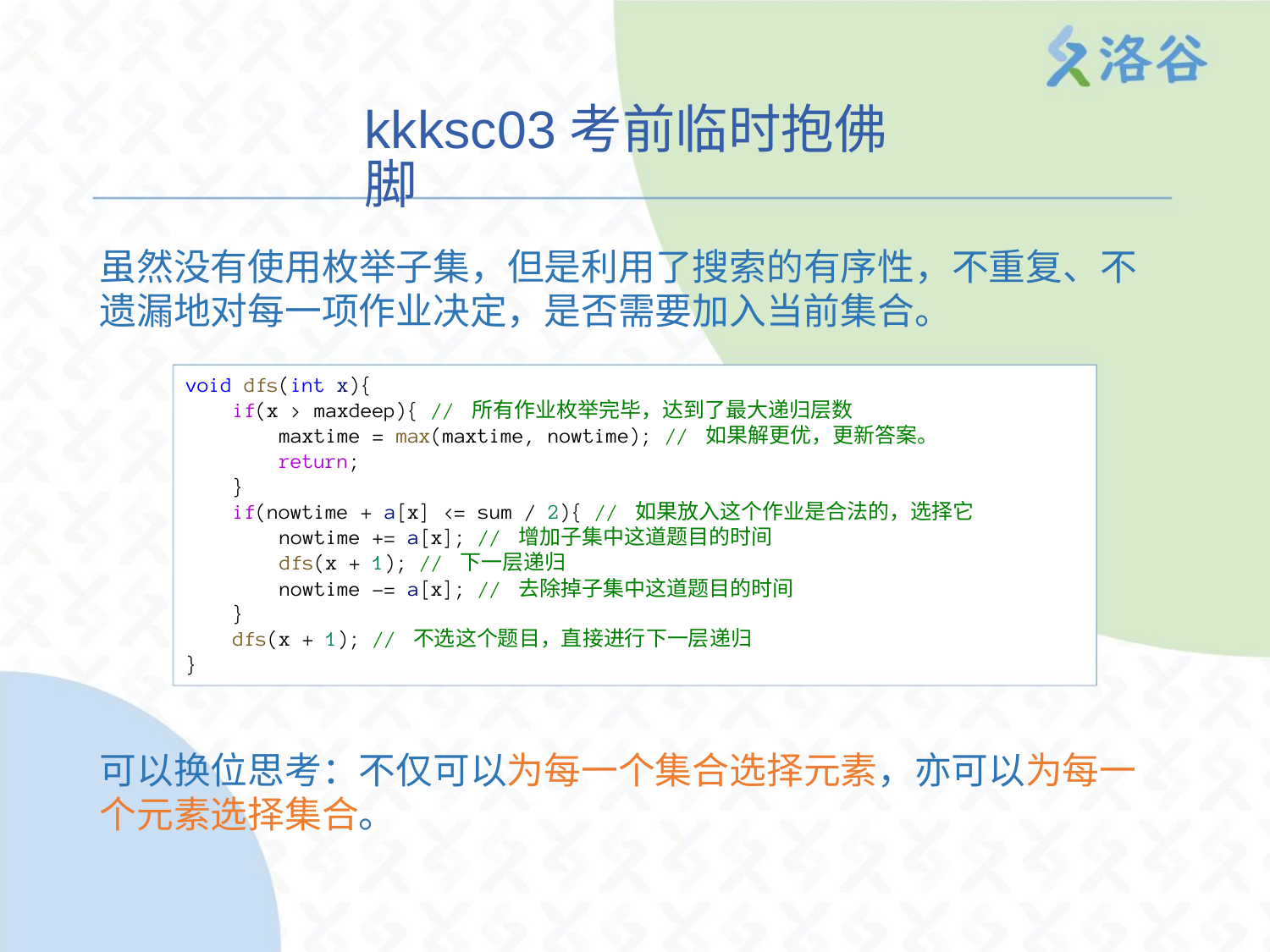

kkksc03考前临时抱佛脚
虽然没有使用枚举子集，但是利用了搜索的有序性，不重复、不
遗漏地对每一项作业决定，是否需要加入当前集合。
void dfs(int x){
if(x > maxdeep){ // 所有作业枚举完毕，达到了最大递归层数
maxtime = max(maxtime, nowtime); // 如果解更优，更新答案。
return;
}
if(nowtime + a[x] <= sum / 2){ // 如果放入这个作业是合法的，选择它
nowtime += a[x]; // 增加子集中这道题目的时间
dfs(x + 1); // 下一层递归
nowtime -= a[x]; // 去除掉子集中这道题目的时间
}
dfs(x + 1); // 不选这个题目，直接进行下一层递归
}
可以换位思考：不仅可以为每一个集合选择元素，亦可以为每一
个元素选择集合。